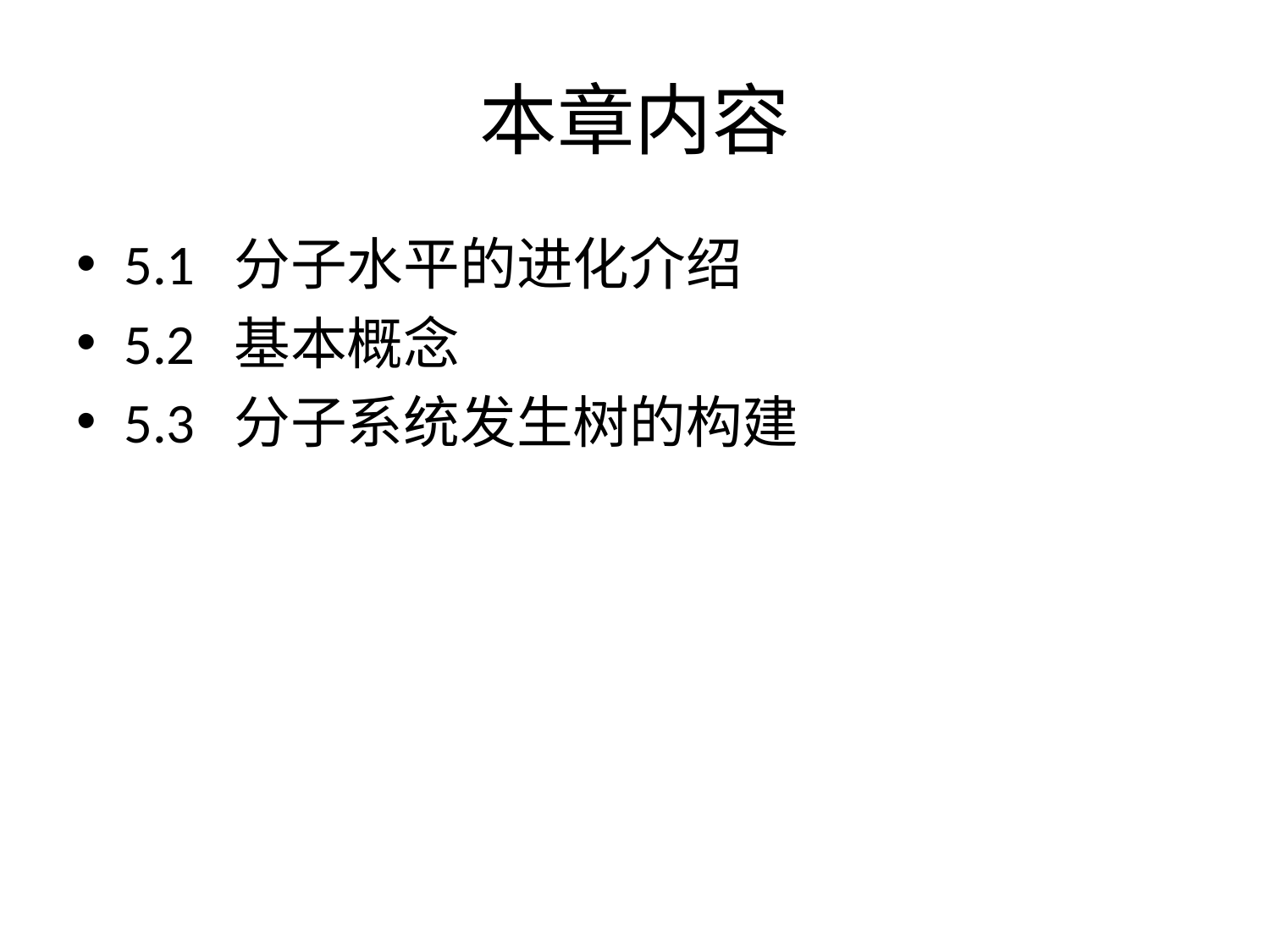

# 本章内容
5.1  分子水平的进化介绍
5.2  基本概念
5.3  分子系统发生树的构建